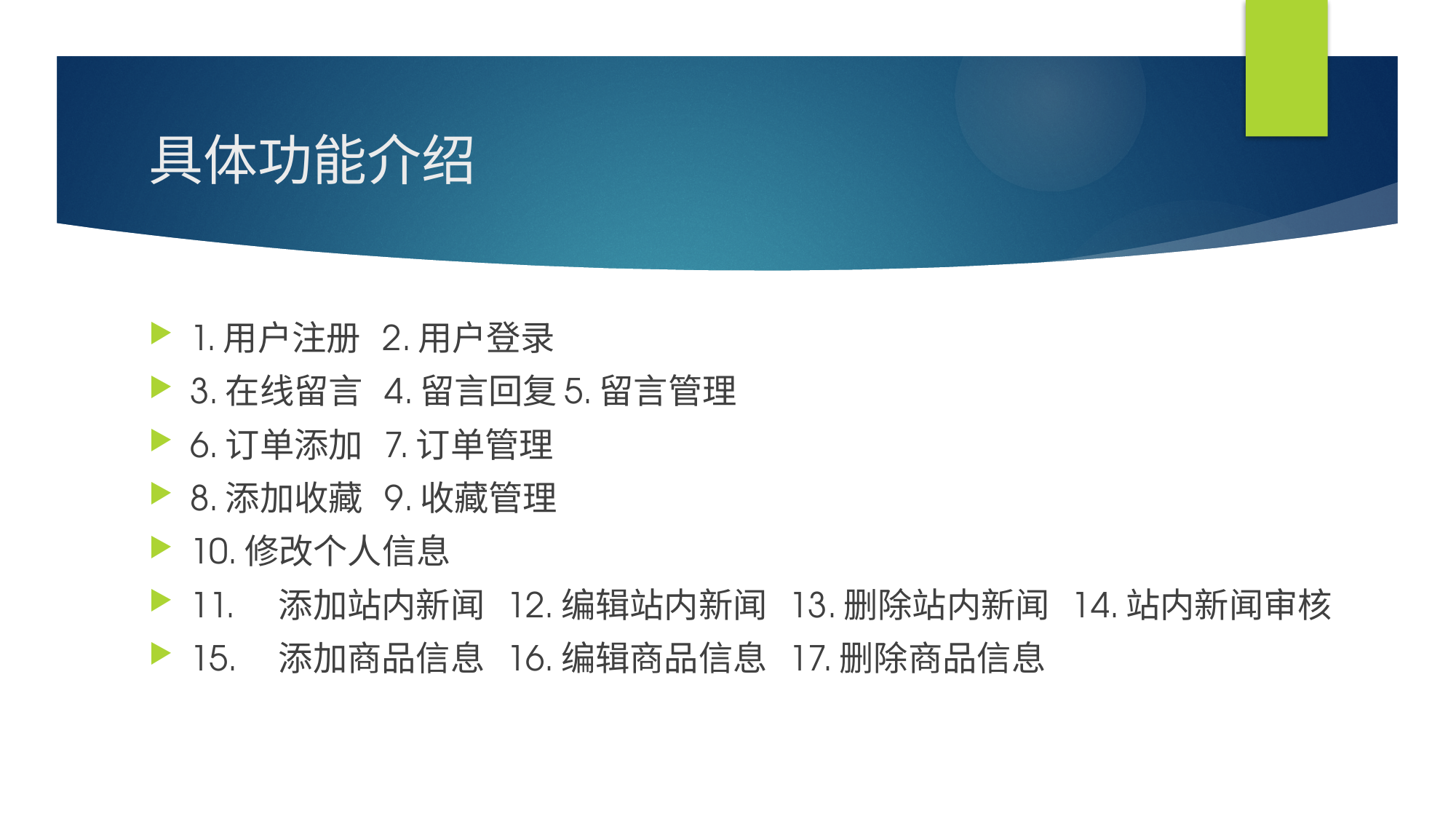

# 具体功能介绍
1.用户注册  2.用户登录
3.在线留言  4.留言回复5.留言管理
6.订单添加  7.订单管理
8.添加收藏  9.收藏管理
10.修改个人信息
11.	添加站内新闻  12.编辑站内新闻  13.删除站内新闻  14.站内新闻审核
15.	添加商品信息  16.编辑商品信息  17.删除商品信息